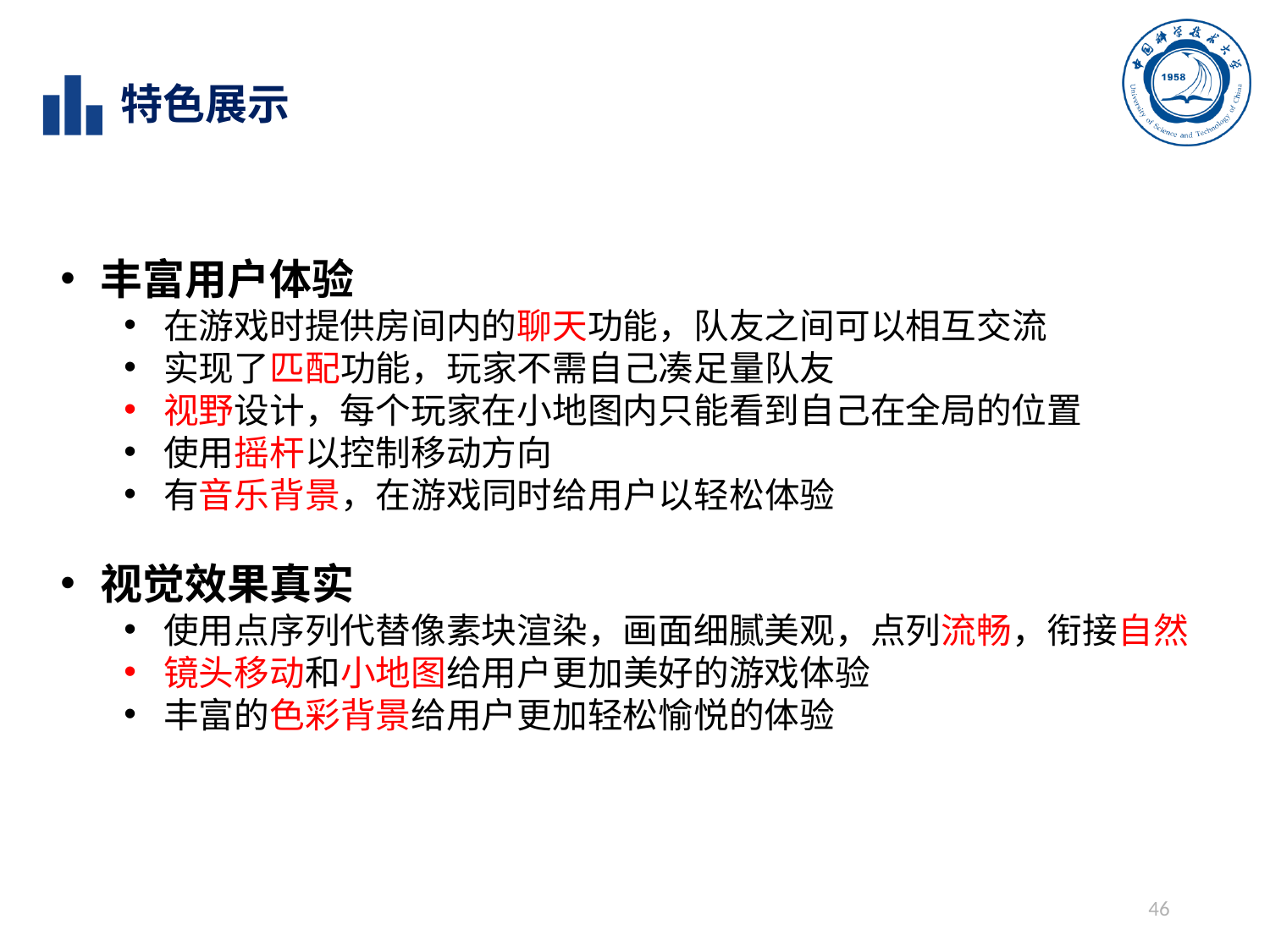

特色展示
丰富用户体验
在游戏时提供房间内的聊天功能，队友之间可以相互交流
实现了匹配功能，玩家不需自己凑足量队友
视野设计，每个玩家在小地图内只能看到自己在全局的位置
使用摇杆以控制移动方向
有音乐背景，在游戏同时给用户以轻松体验

视觉效果真实
使用点序列代替像素块渲染，画面细腻美观，点列流畅，衔接自然
镜头移动和小地图给用户更加美好的游戏体验
丰富的色彩背景给用户更加轻松愉悦的体验
46